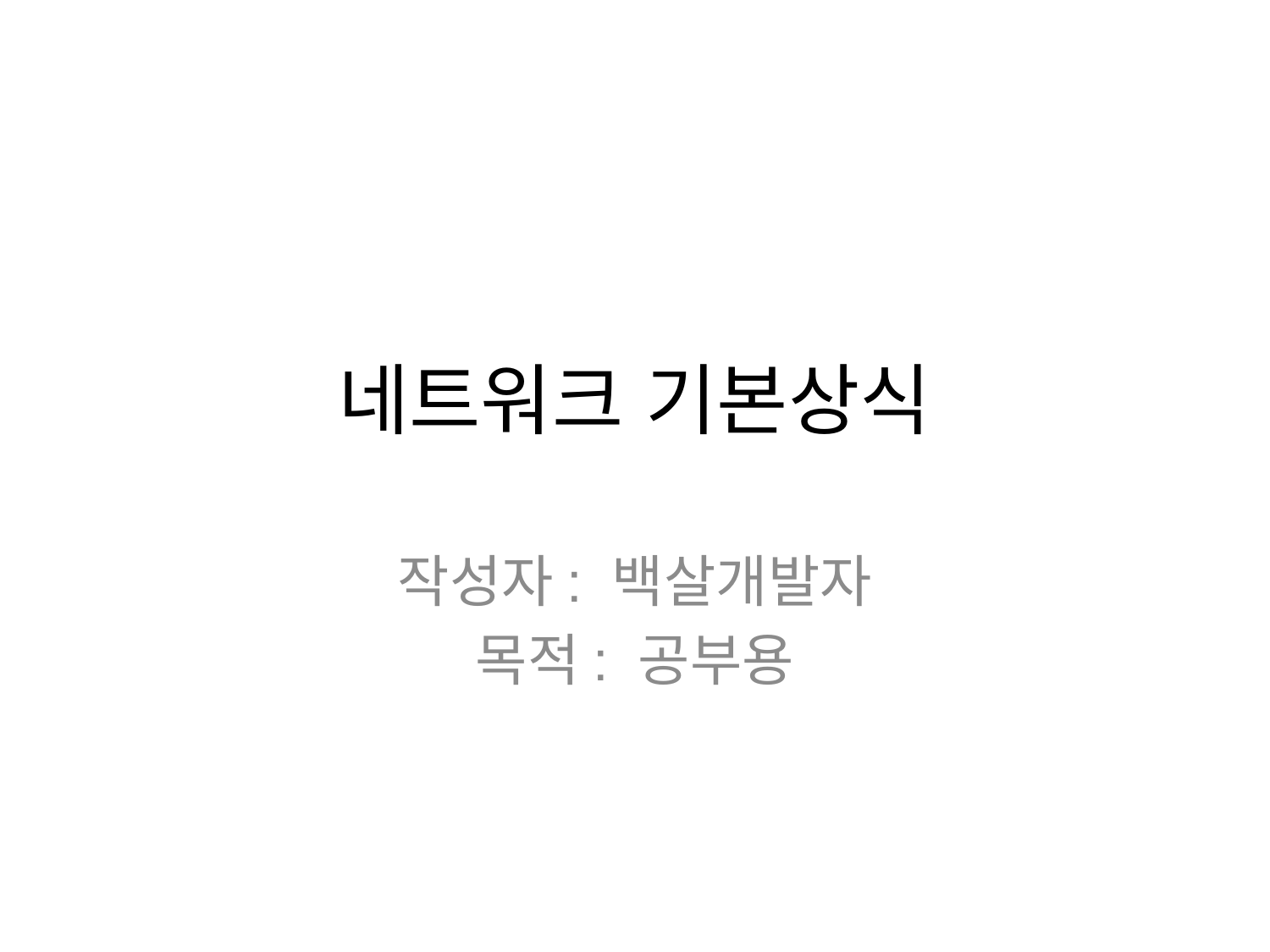

# 네트워크 기본상식
작성자: 백살개발자
목적: 공부용